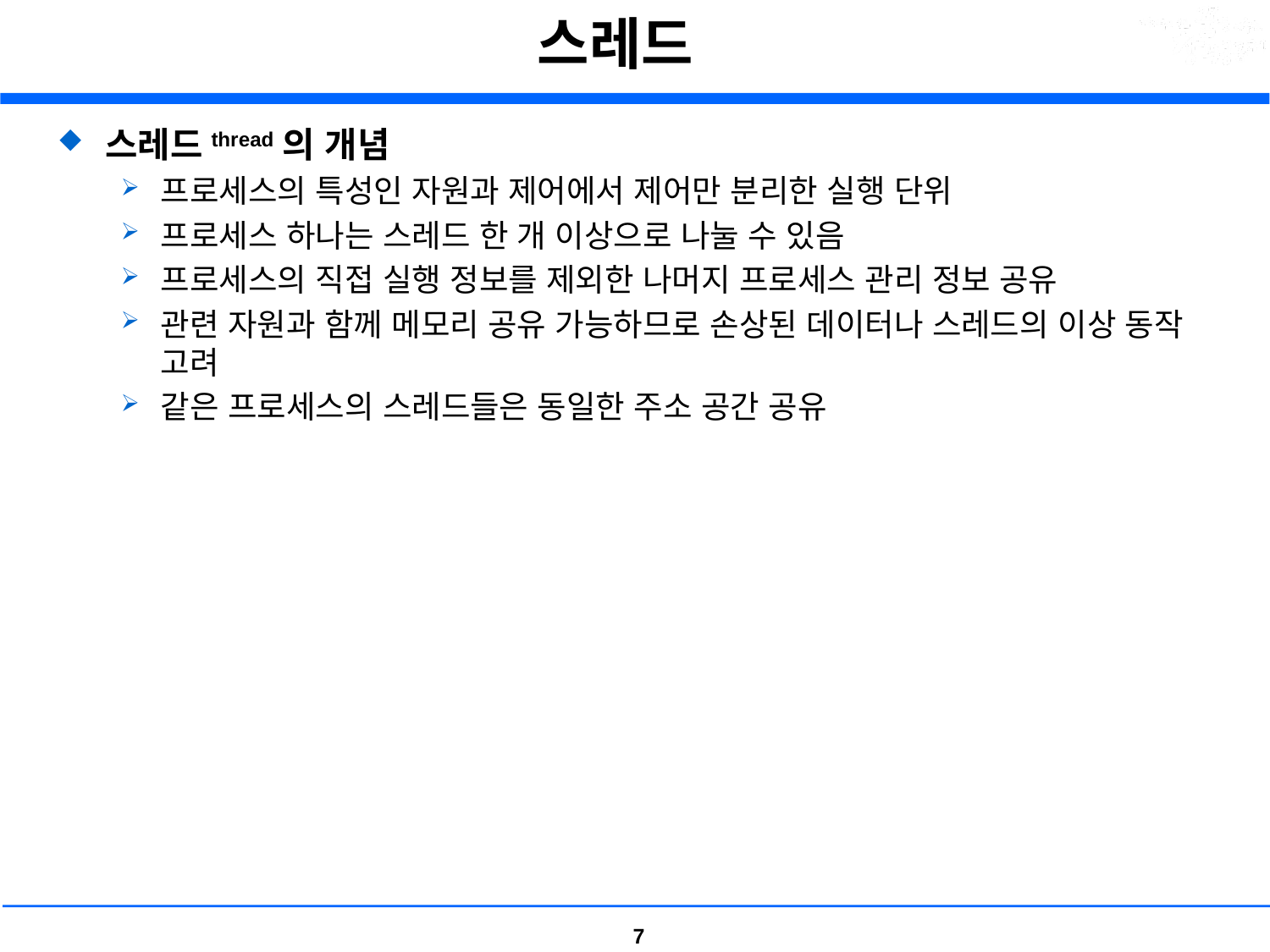

# 스레드
스레드thread의 개념
프로세스의 특성인 자원과 제어에서 제어만 분리한 실행 단위
프로세스 하나는 스레드 한 개 이상으로 나눌 수 있음
프로세스의 직접 실행 정보를 제외한 나머지 프로세스 관리 정보 공유
관련 자원과 함께 메모리 공유 가능하므로 손상된 데이터나 스레드의 이상 동작 고려
같은 프로세스의 스레드들은 동일한 주소 공간 공유